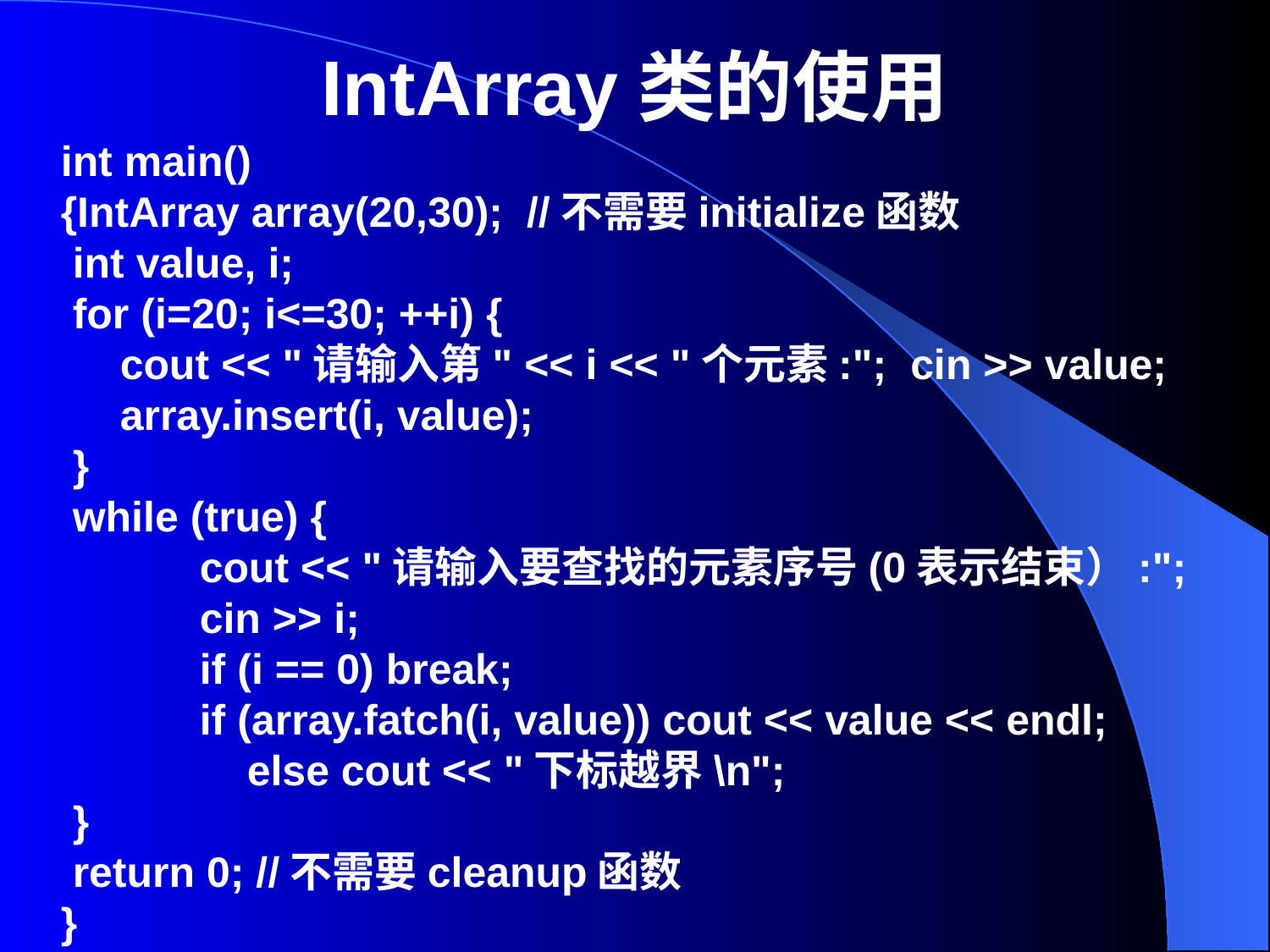

# IntArray类的使用
int main()
{IntArray array(20,30);  //不需要initialize函数
 int value, i;
 for (i=20; i<=30; ++i) {
     cout << "请输入第" << i << "个元素:";  cin >> value;
     array.insert(i, value);
 }
 while (true) {
	 cout << "请输入要查找的元素序号(0表示结束）:";
	 cin >> i;
	 if (i == 0) break;
	 if (array.fatch(i, value)) cout << value << endl;
	     else cout << "下标越界\n";
 }
 return 0; //不需要cleanup函数
}